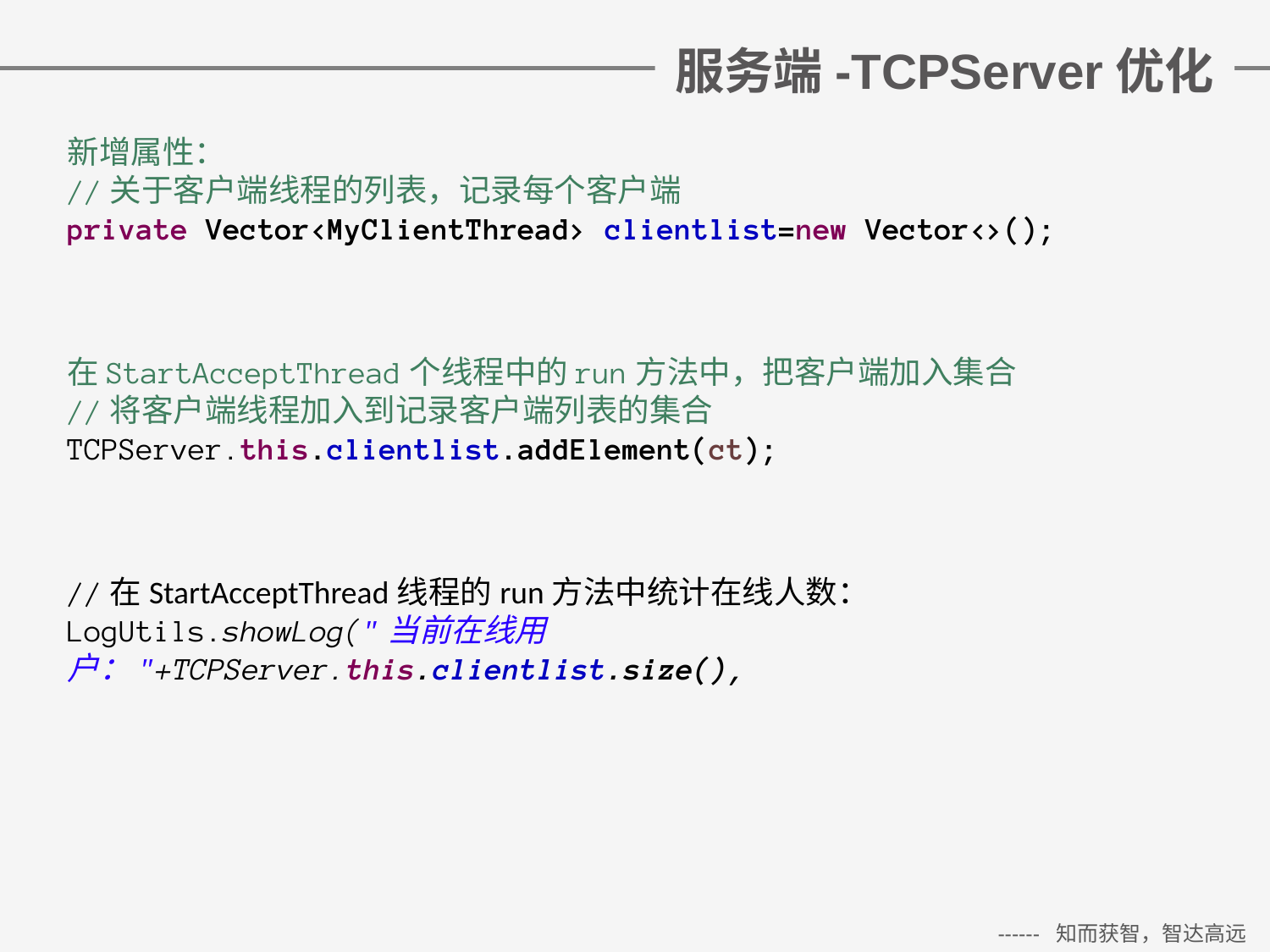

# 服务端-TCPServer优化
新增属性：
//关于客户端线程的列表，记录每个客户端
private Vector<MyClientThread> clientlist=new Vector<>();
在StartAcceptThread个线程中的run方法中，把客户端加入集合
//将客户端线程加入到记录客户端列表的集合
TCPServer.this.clientlist.addElement(ct);
//在StartAcceptThread线程的run方法中统计在线人数：
LogUtils.showLog("当前在线用户："+TCPServer.this.clientlist.size(),